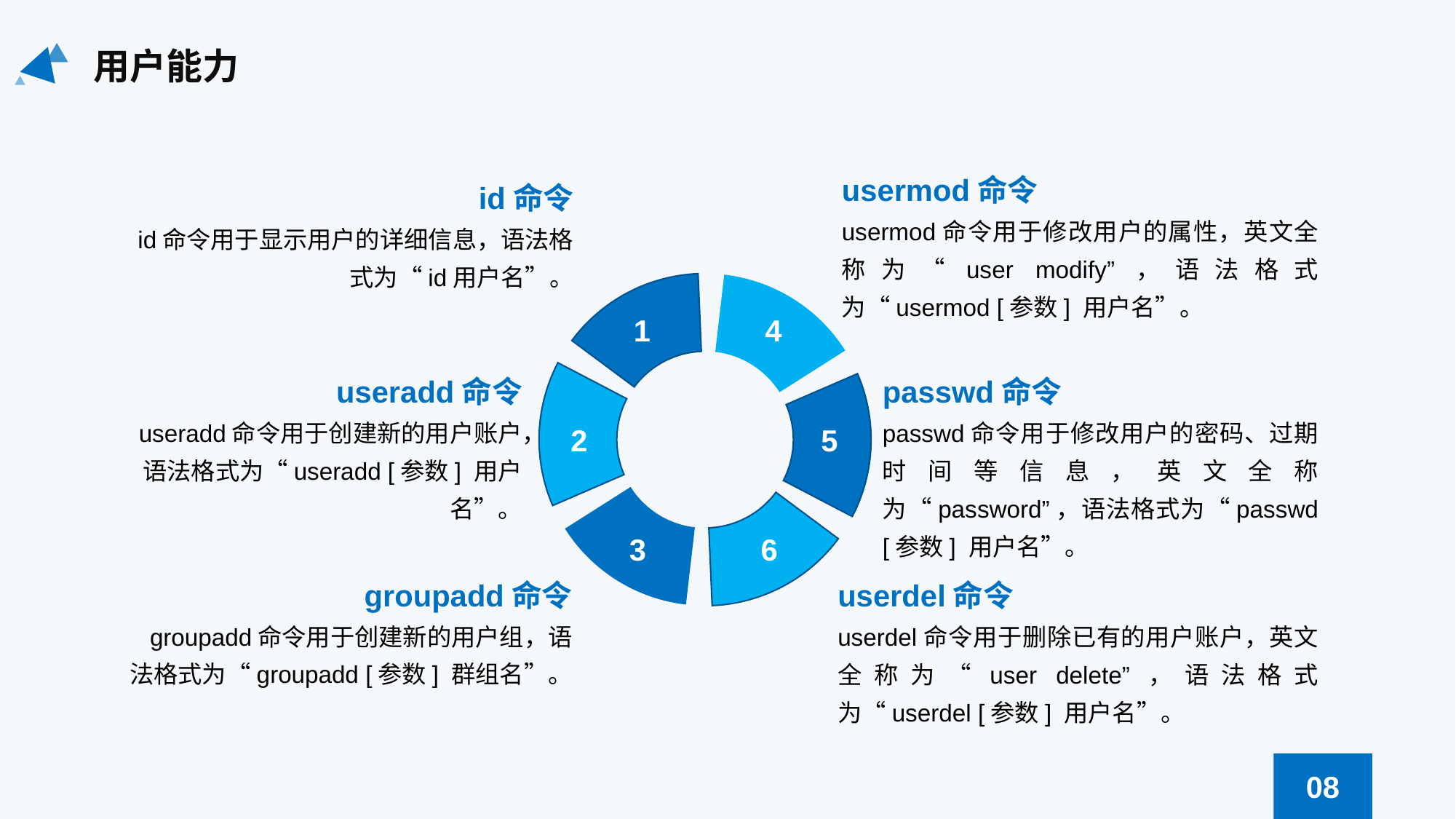

用户能力

usermod命令
id命令
usermod命令用于修改用户的属性，英文全称为“user modify”，语法格式为“usermod [参数] 用户名”。
id命令用于显示用户的详细信息，语法格式为“id用户名”。

1
2
3
4
useradd命令
passwd命令
useradd命令用于创建新的用户账户，语法格式为“useradd [参数] 用户名”。
passwd命令用于修改用户的密码、过期时间等信息，英文全称为“password”，语法格式为“passwd [参数] 用户名”。
5
6
groupadd命令
userdel命令
groupadd命令用于创建新的用户组，语法格式为“groupadd [参数] 群组名”。
userdel命令用于删除已有的用户账户，英文全称为“user delete”，语法格式为“userdel [参数] 用户名”。

08